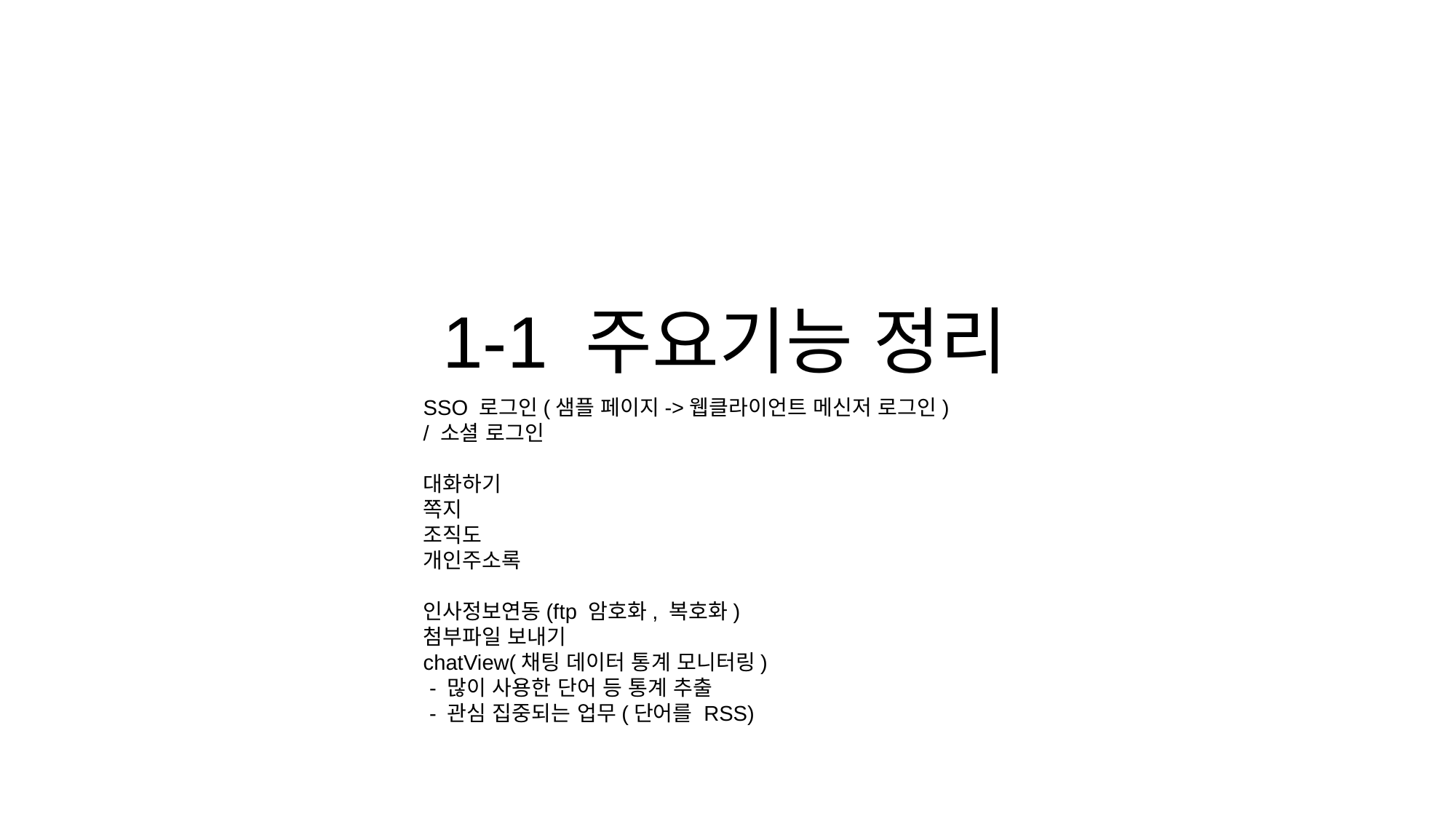

1-1 주요기능 정리
SSO 로그인(샘플 페이지->웹클라이언트 메신저 로그인)
/ 소셜 로그인

대화하기
쪽지
조직도
개인주소록

인사정보연동(ftp 암호화, 복호화)
첨부파일 보내기
chatView(채팅 데이터 통계 모니터링)
 - 많이 사용한 단어 등 통계 추출
 - 관심 집중되는 업무(단어를 RSS)